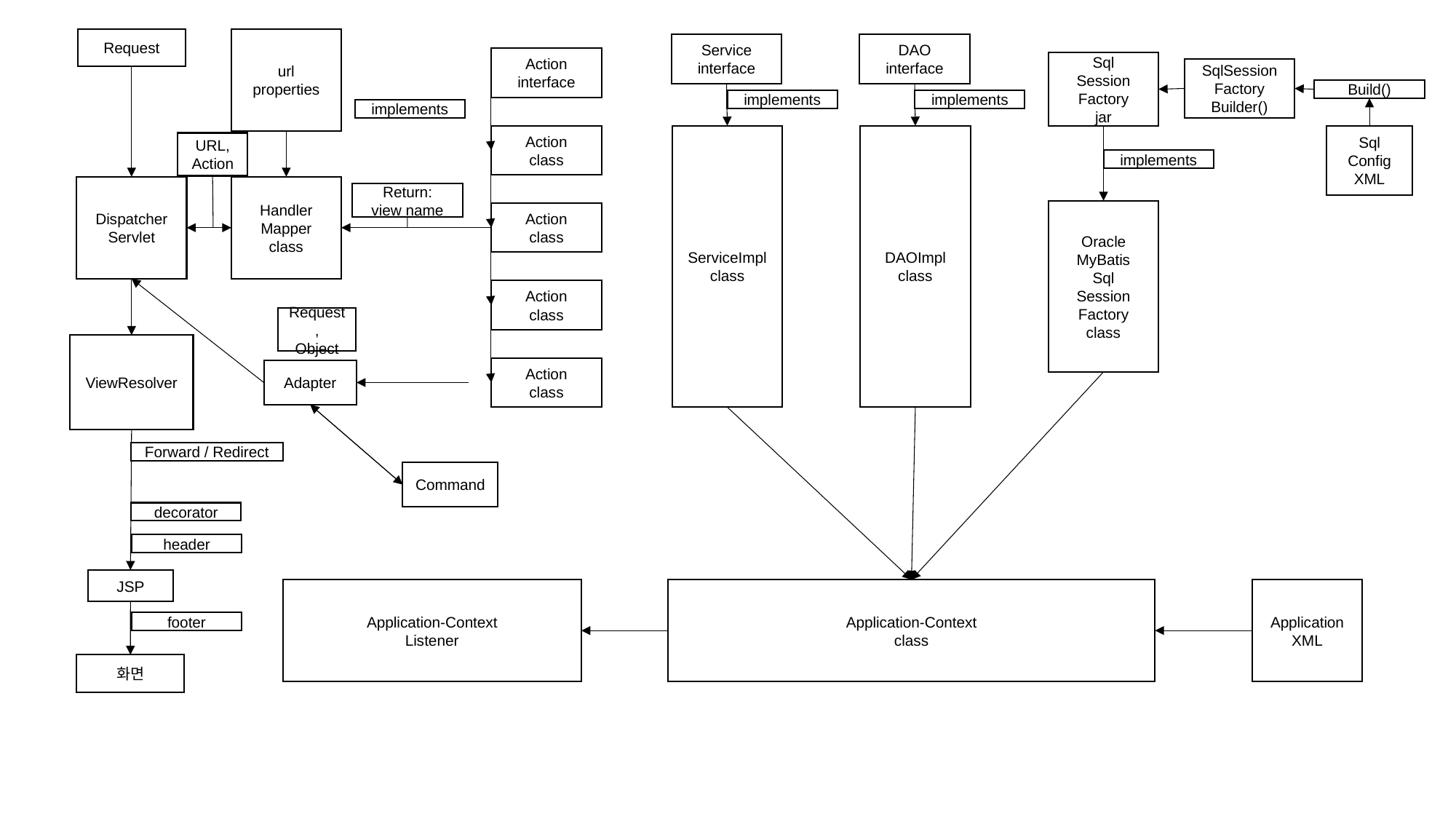

Request
url
properties
Service
interface
DAO
interface
Action
interface
Sql
Session
Factory
jar
SqlSession
Factory
Builder()
Build()
implements
implements
implements
DAOImpl
class
Sql
Config
XML
Action
class
ServiceImpl
class
URL,
Action
implements
Dispatcher Servlet
Handler Mapper
class
Return:
view name
Oracle
MyBatis
Sql
Session
Factory
class
Action
class
Action
class
Request,
Object
ViewResolver
Action
class
Adapter
Forward / Redirect
Command
decorator
header
JSP
Application-Context
Listener
Application-Context
class
Application
XML
footer
화면